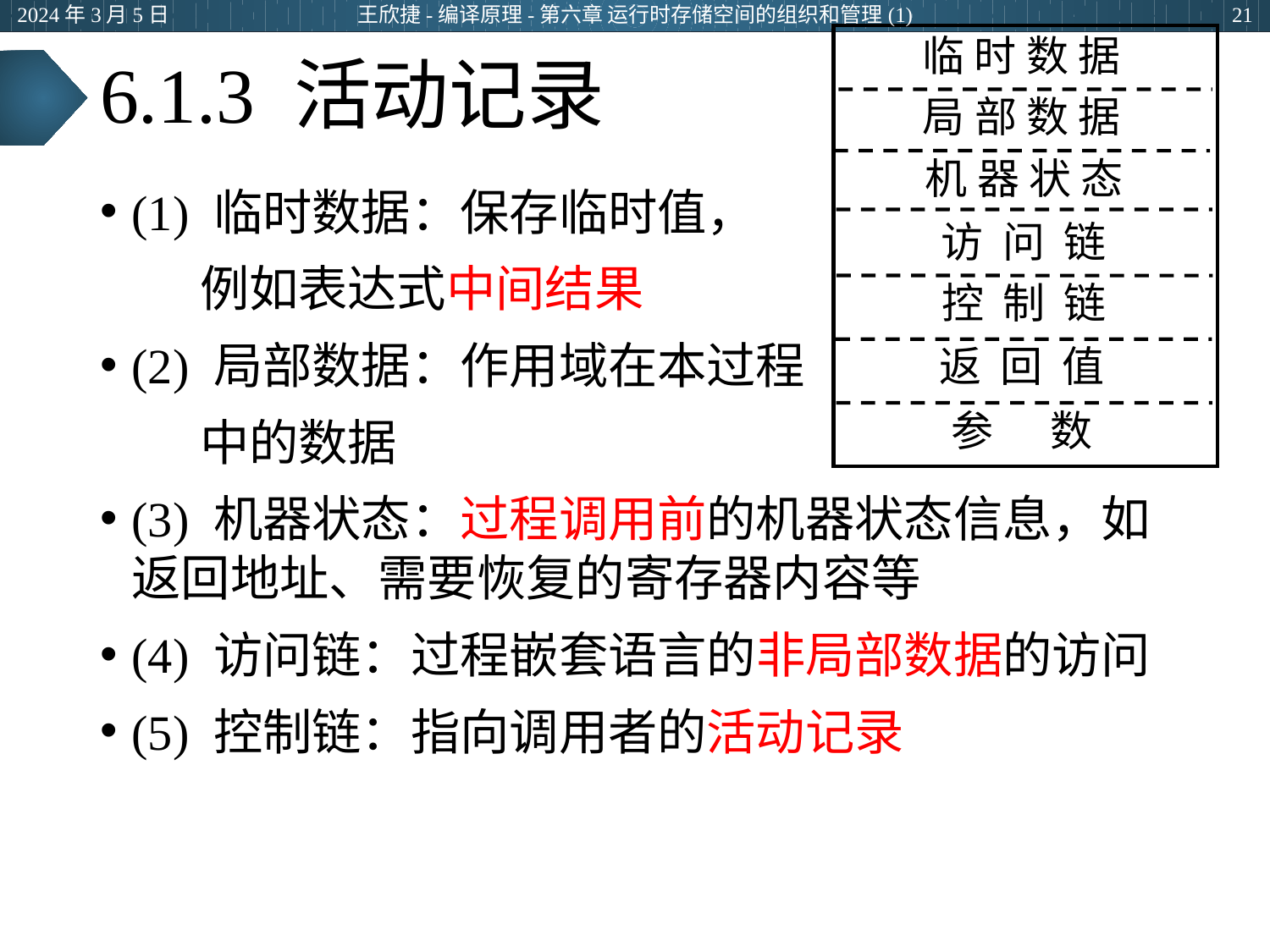

2024年3月5日
王欣捷-编译原理-第六章 运行时存储空间的组织和管理(1)
21
临 时 数 据

局 部 数 据

机 器 状 态

访  问  链

控  制  链

返  回  值

参      数

# 6.1.3 活动记录
(1) 临时数据：保存临时值，
        例如表达式中间结果
(2) 局部数据：作用域在本过程
        中的数据
(3) 机器状态：过程调用前的机器状态信息，如返回地址、需要恢复的寄存器内容等
(4) 访问链：过程嵌套语言的非局部数据的访问
(5) 控制链：指向调用者的活动记录